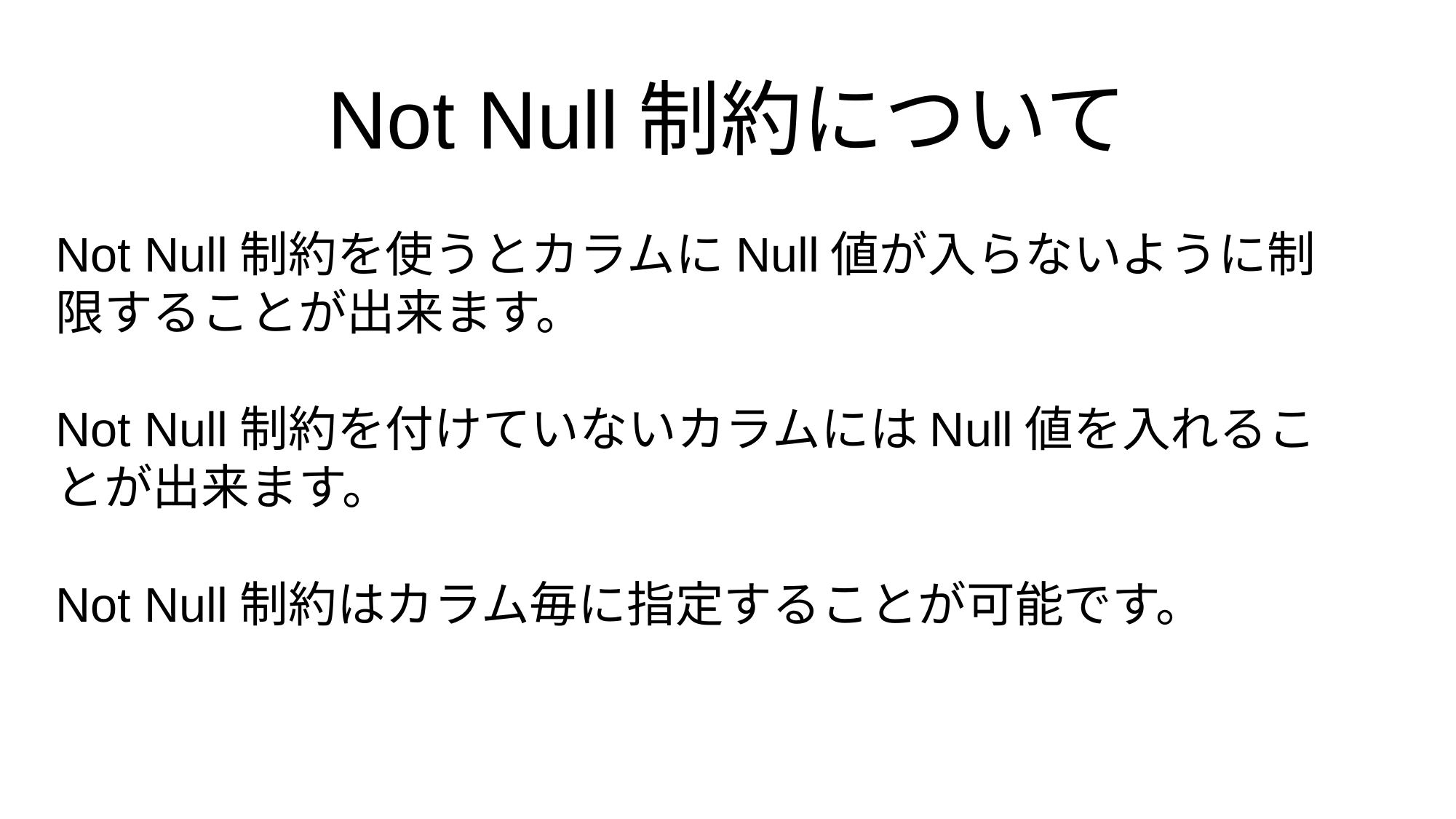

# Not Null制約について
Not Null制約を使うとカラムにNull値が入らないように制限することが出来ます。

Not Null制約を付けていないカラムにはNull値を入れることが出来ます。

Not Null制約はカラム毎に指定することが可能です。